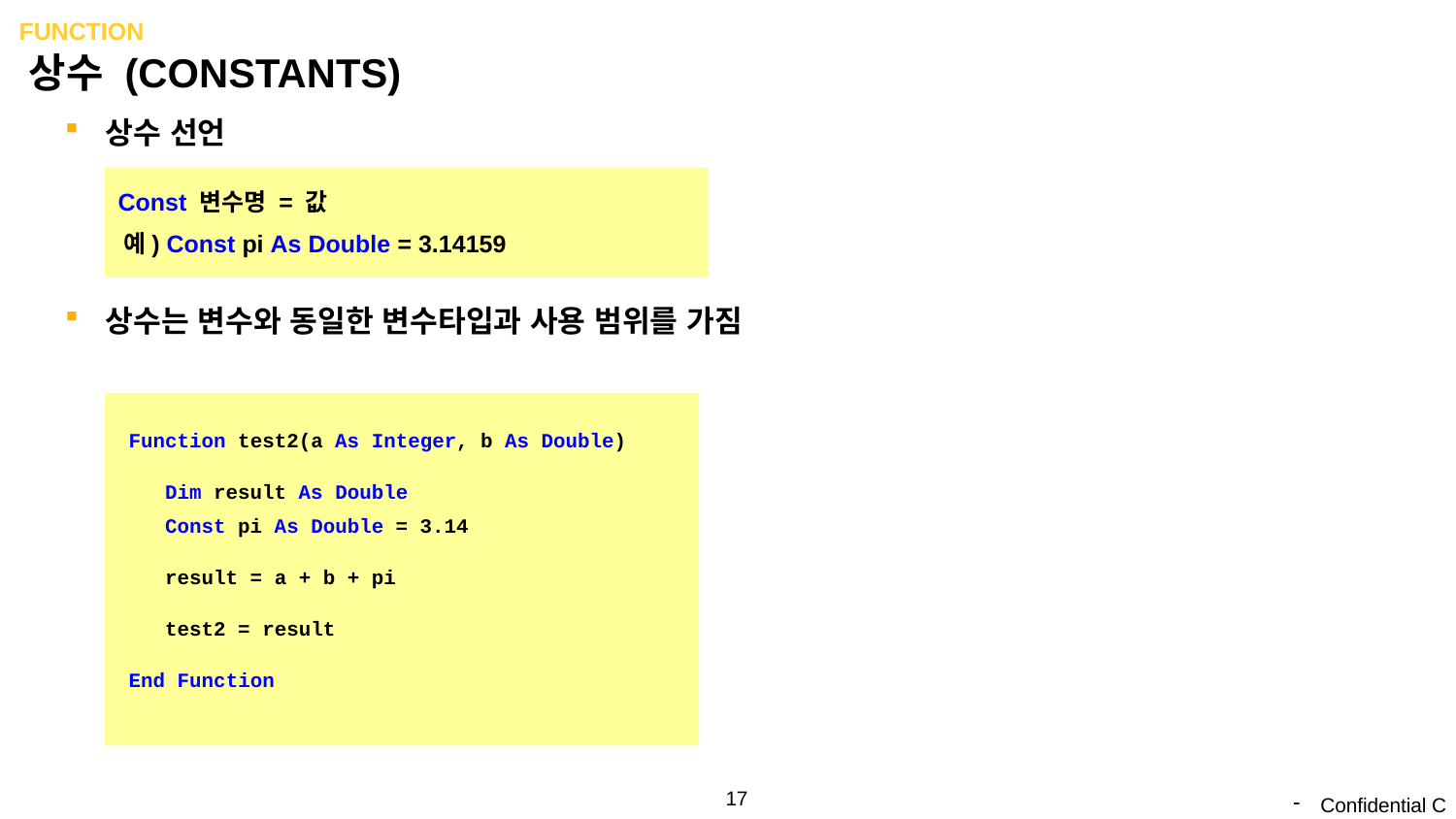

Function
# 상수 (Constants)
상수 선언

상수는 변수와 동일한 변수타입과 사용 범위를 가짐

  Const 변수명 = 값
  예) Const pi As Double = 3.14159

  Function test2(a As Integer, b As Double)

     Dim result As Double
     Const pi As Double = 3.14

     result = a + b + pi

     test2 = result

  End Function